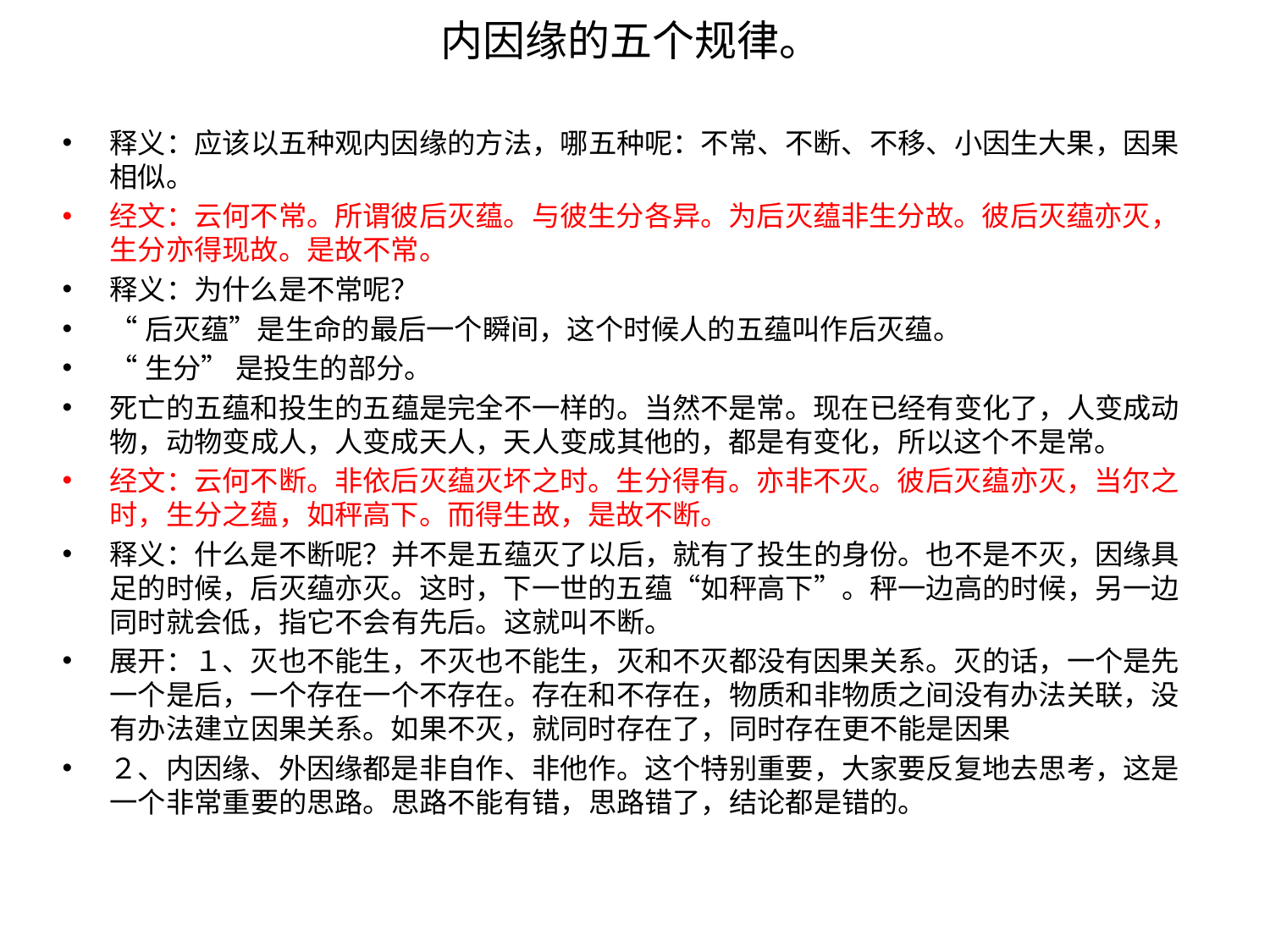

# 内因缘的五个规律。
释义：应该以五种观内因缘的方法，哪五种呢：不常、不断、不移、小因生大果，因果相似。
经文：云何不常。所谓彼后灭蕴。与彼生分各异。为后灭蕴非生分故。彼后灭蕴亦灭，生分亦得现故。是故不常。
释义：为什么是不常呢？
“后灭蕴”是生命的最后一个瞬间，这个时候人的五蕴叫作后灭蕴。
“生分” 是投生的部分。
死亡的五蕴和投生的五蕴是完全不一样的。当然不是常。现在已经有变化了，人变成动物，动物变成人，人变成天人，天人变成其他的，都是有变化，所以这个不是常。
经文：云何不断。非依后灭蕴灭坏之时。生分得有。亦非不灭。彼后灭蕴亦灭，当尔之时，生分之蕴，如秤高下。而得生故，是故不断。
释义：什么是不断呢？并不是五蕴灭了以后，就有了投生的身份。也不是不灭，因缘具足的时候，后灭蕴亦灭。这时，下一世的五蕴“如秤高下”。秤一边高的时候，另一边同时就会低，指它不会有先后。这就叫不断。
展开：１、灭也不能生，不灭也不能生，灭和不灭都没有因果关系。灭的话，一个是先一个是后，一个存在一个不存在。存在和不存在，物质和非物质之间没有办法关联，没有办法建立因果关系。如果不灭，就同时存在了，同时存在更不能是因果
２、内因缘、外因缘都是非自作、非他作。这个特别重要，大家要反复地去思考，这是一个非常重要的思路。思路不能有错，思路错了，结论都是错的。